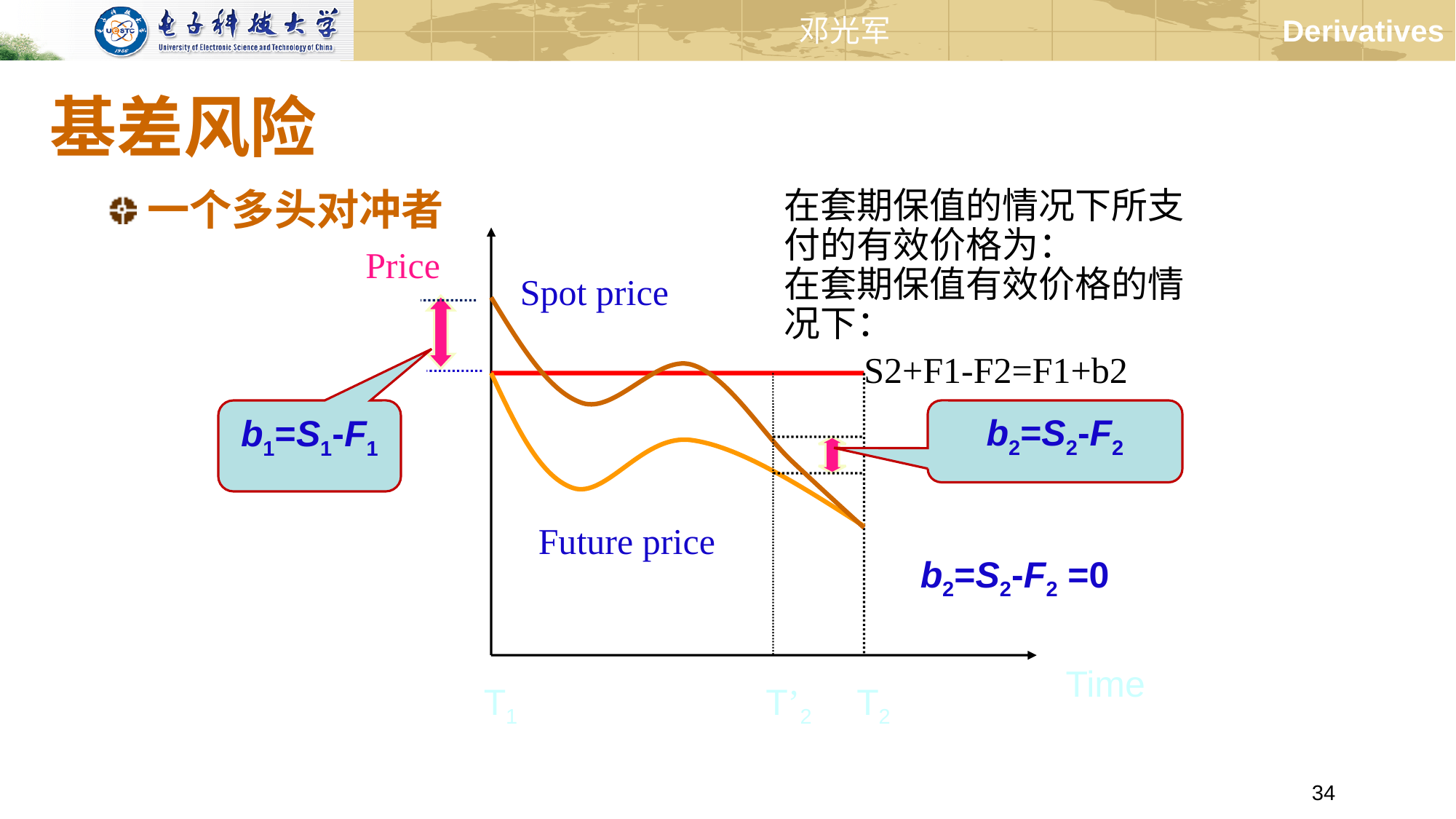

# 基差风险
一个多头对冲者
在套期保值的情况下所支付的有效价格为：
在套期保值有效价格的情况下：
S2+F1-F2=F1+b2

Price

Time
T1
Spot price

b2=S2-F2 =0

b1=S1-F1

b2=S2-F2

Future price
T’2
T2